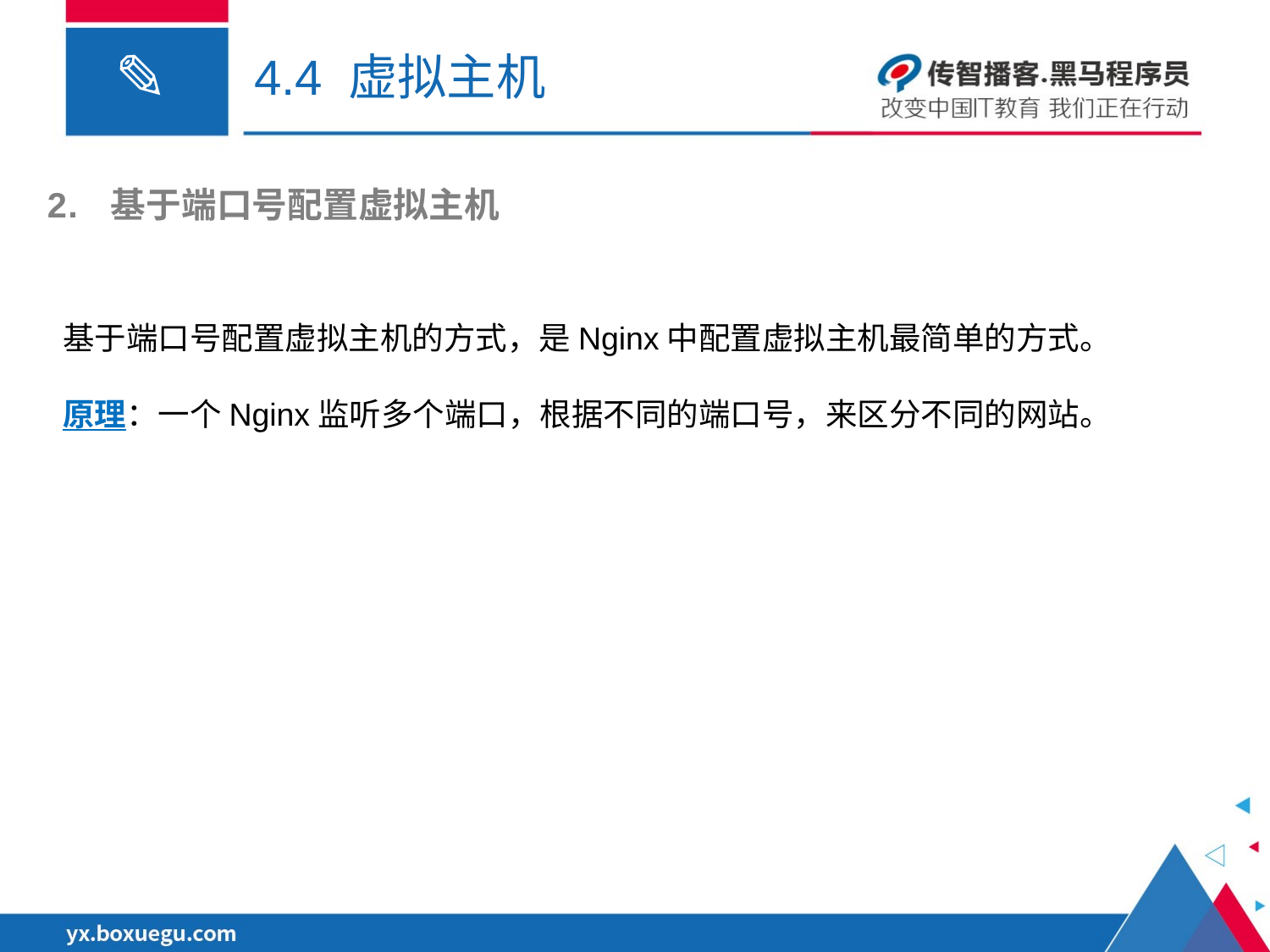

# 4.4 虚拟主机
基于端口号配置虚拟主机
基于端口号配置虚拟主机的方式，是Nginx中配置虚拟主机最简单的方式。
原理：一个Nginx监听多个端口，根据不同的端口号，来区分不同的网站。